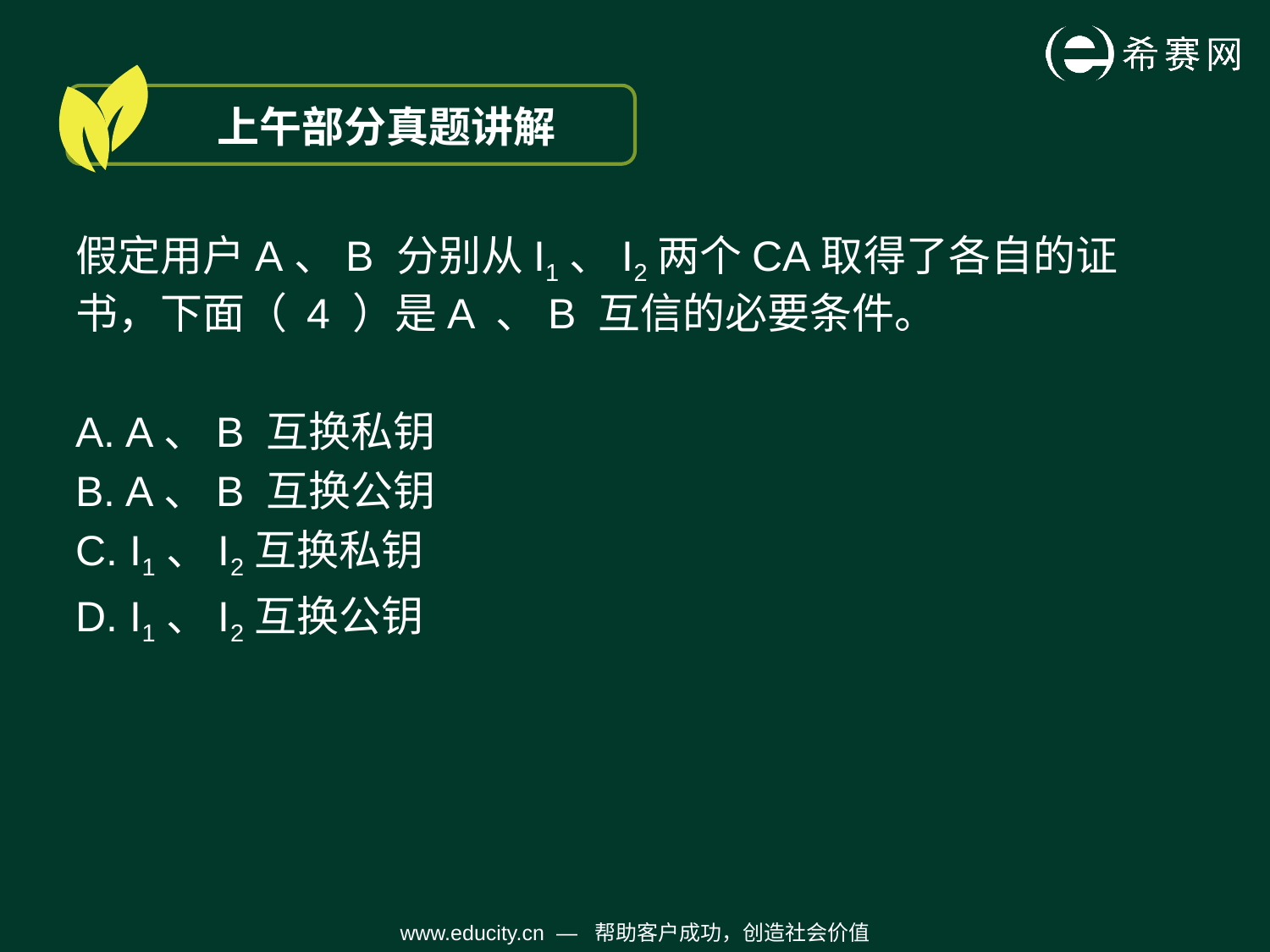

上午部分真题讲解
假定用户A、B 分别从I1、I2两个CA取得了各自的证书，下面（ 4 ）是A 、B 互信的必要条件。

A. A、B 互换私钥
B. A、B 互换公钥
C. I1、I2互换私钥
D. I1、I2互换公钥